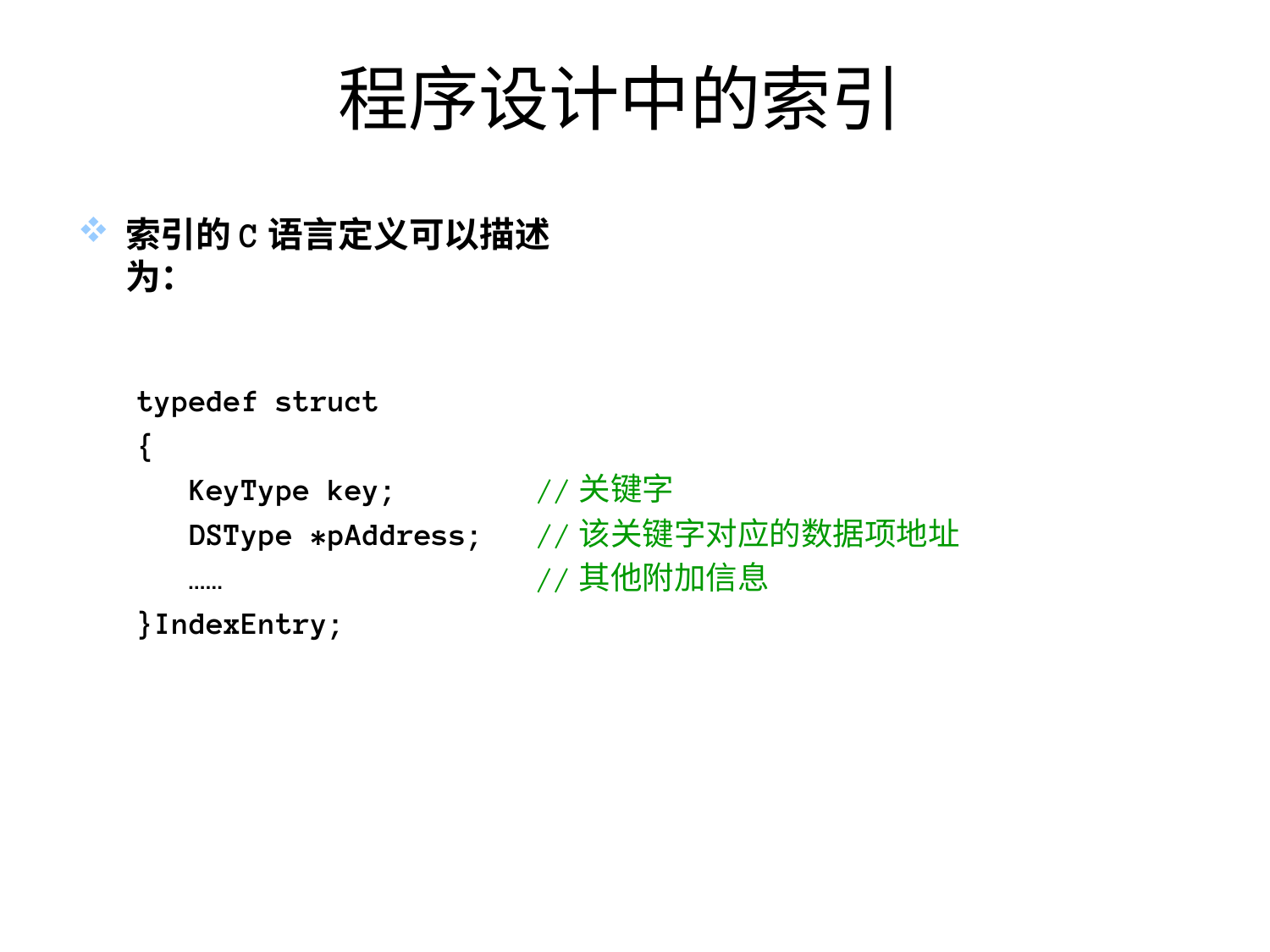

# 程序设计中的索引
索引的C语言定义可以描述为：
typedef struct
{
   KeyType key;        //关键字
   DSType *pAddress;   //该关键字对应的数据项地址
   ……                  //其他附加信息
}IndexEntry;